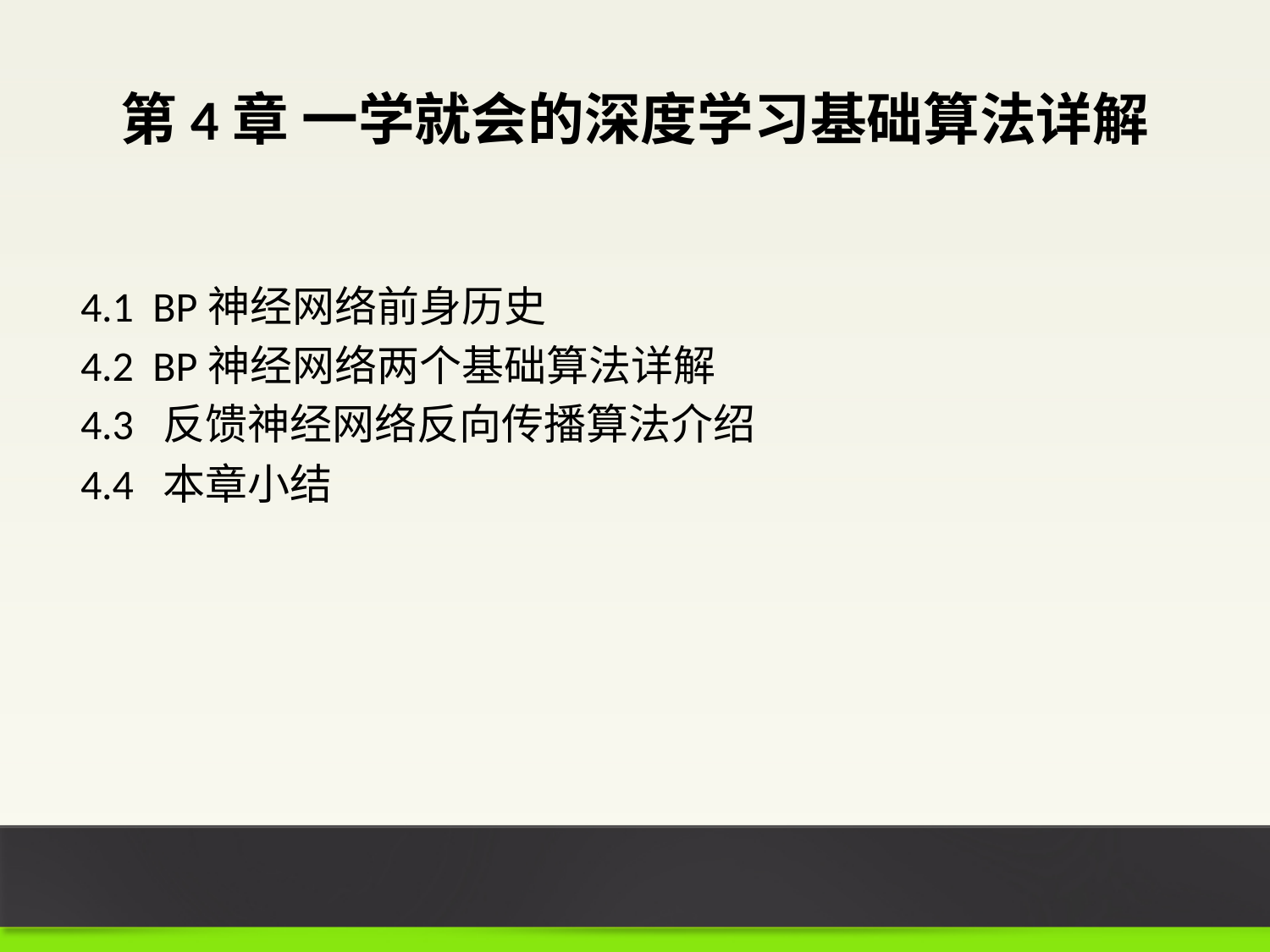

# 第4章 一学就会的深度学习基础算法详解

4.1  BP神经网络前身历史
4.2  BP神经网络两个基础算法详解
4.3  反馈神经网络反向传播算法介绍
4.4  本章小结